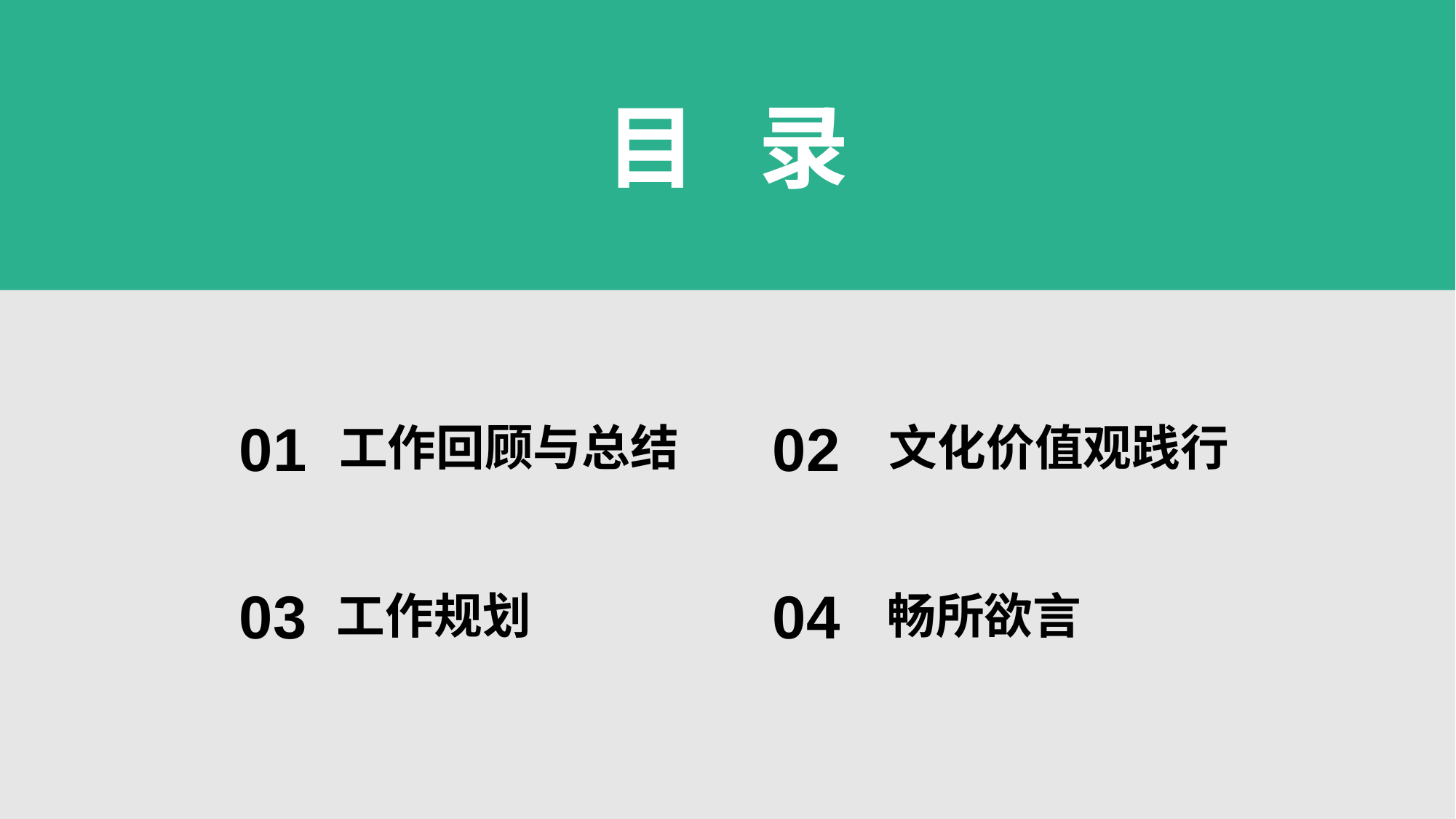

目   录
01
02
工作回顾与总结
文化价值观践行
03
04
工作规划
畅所欲言